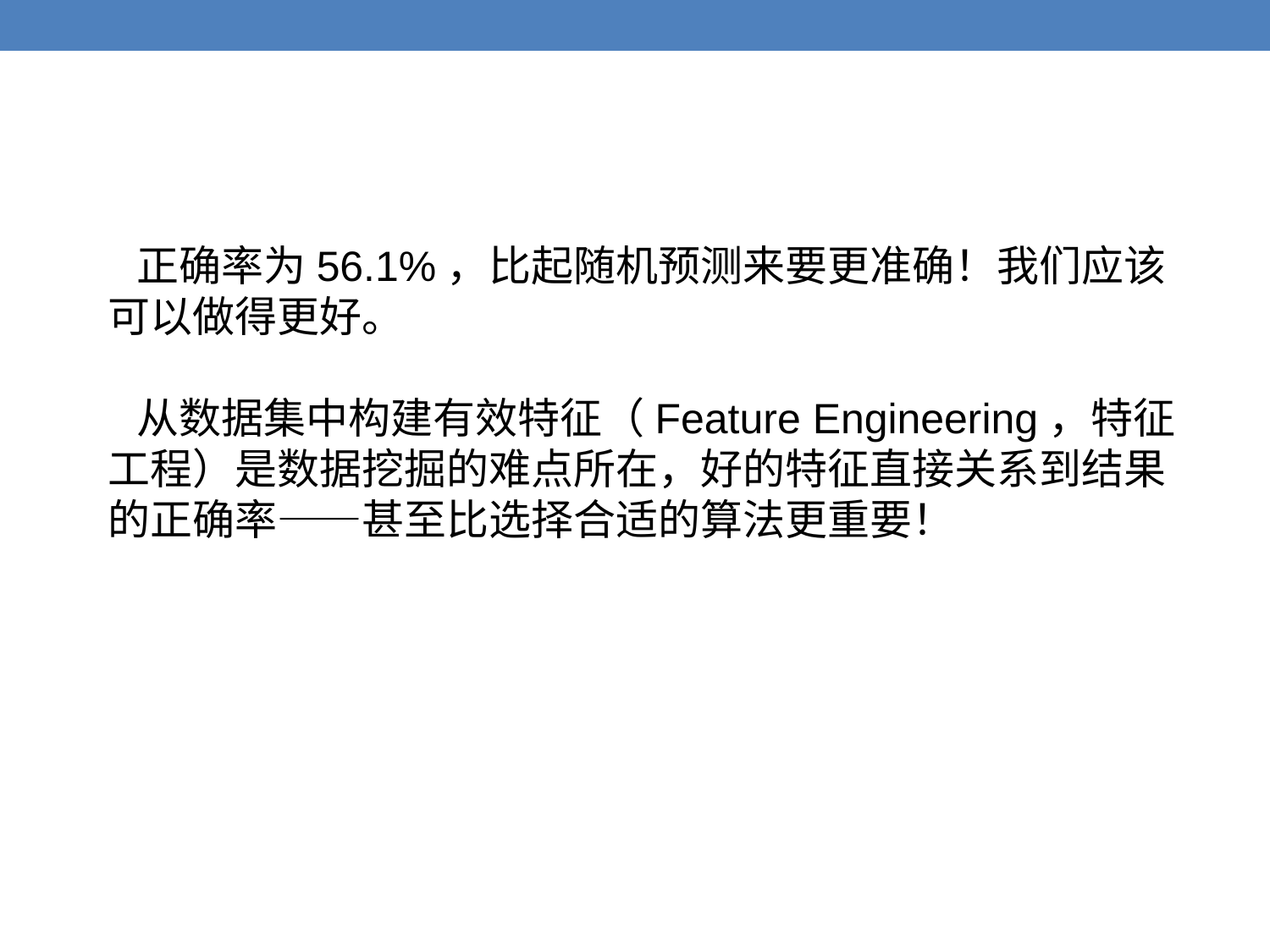

正确率为56.1%，比起随机预测来要更准确！我们应该可以做得更好。

  从数据集中构建有效特征（Feature Engineering，特征工程）是数据挖掘的难点所在，好的特征直接关系到结果的正确率——甚至比选择合适的算法更重要！